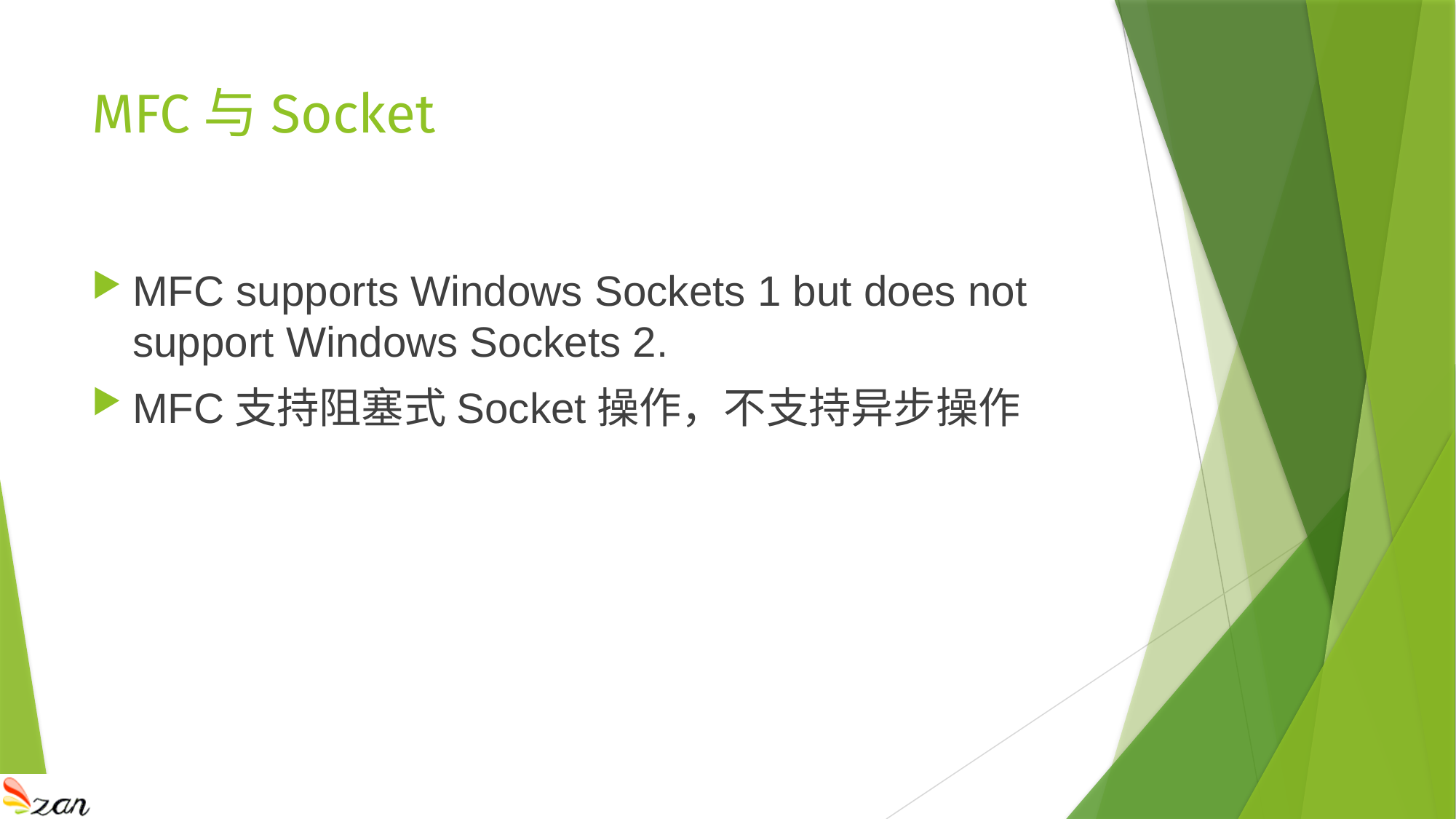

# MFC与Socket
MFC supports Windows Sockets 1 but does not support Windows Sockets 2.
MFC支持阻塞式Socket操作，不支持异步操作